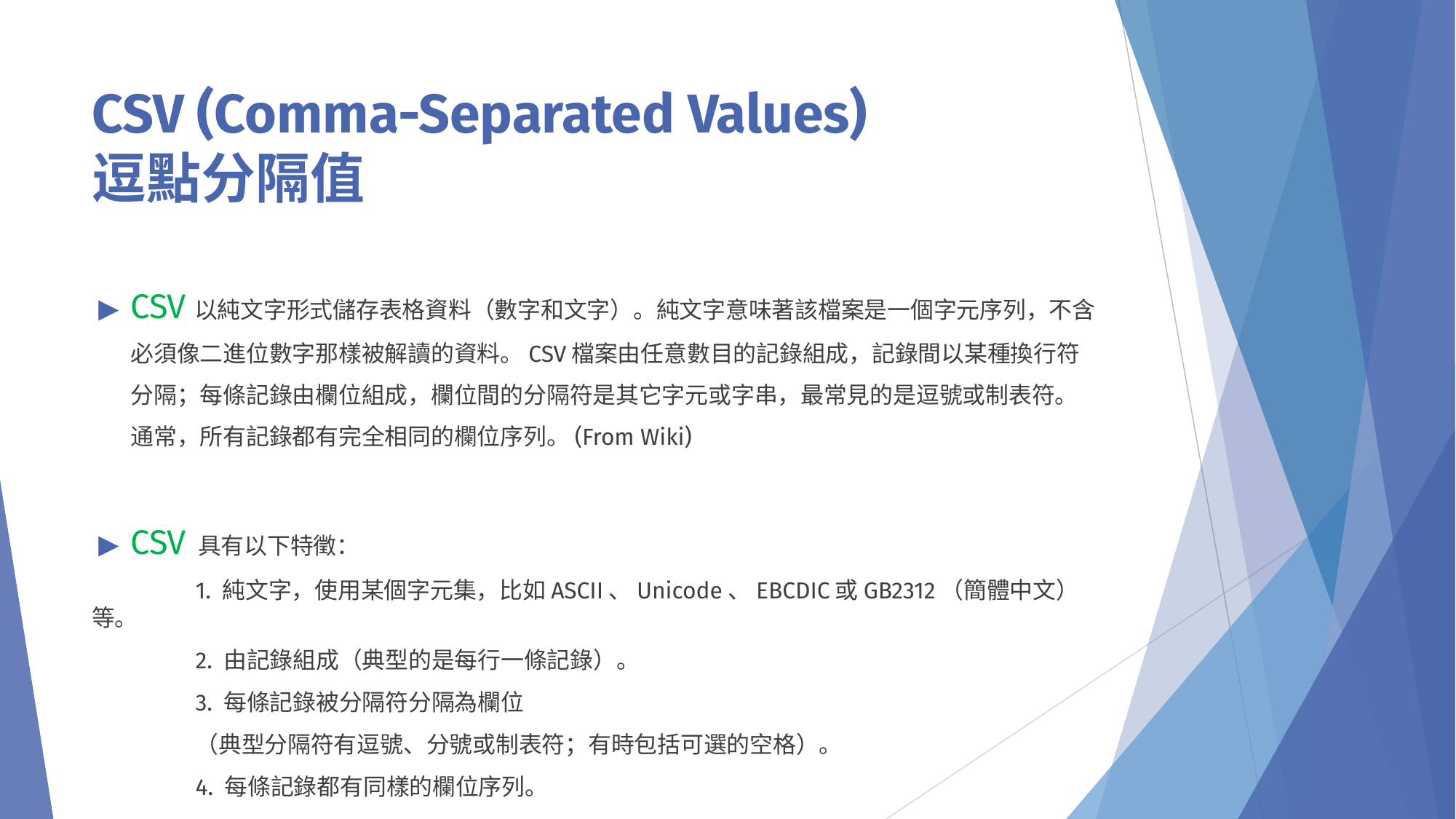

# CSV (Comma-Separated Values) 逗點分隔值
CSV以純文字形式儲存表格資料（數字和文字）。純文字意味著該檔案是一個字元序列，不含必須像二進位數字那樣被解讀的資料。CSV檔案由任意數目的記錄組成，記錄間以某種換行符分隔；每條記錄由欄位組成，欄位間的分隔符是其它字元或字串，最常見的是逗號或制表符。通常，所有記錄都有完全相同的欄位序列。(From Wiki)

CSV 具有以下特徵：
	1. 純文字，使用某個字元集，比如ASCII、Unicode、EBCDIC或GB2312（簡體中文）等。
	2. 由記錄組成（典型的是每行一條記錄）。
	3. 每條記錄被分隔符分隔為欄位
	（典型分隔符有逗號、分號或制表符；有時包括可選的空格）。
	4. 每條記錄都有同樣的欄位序列。